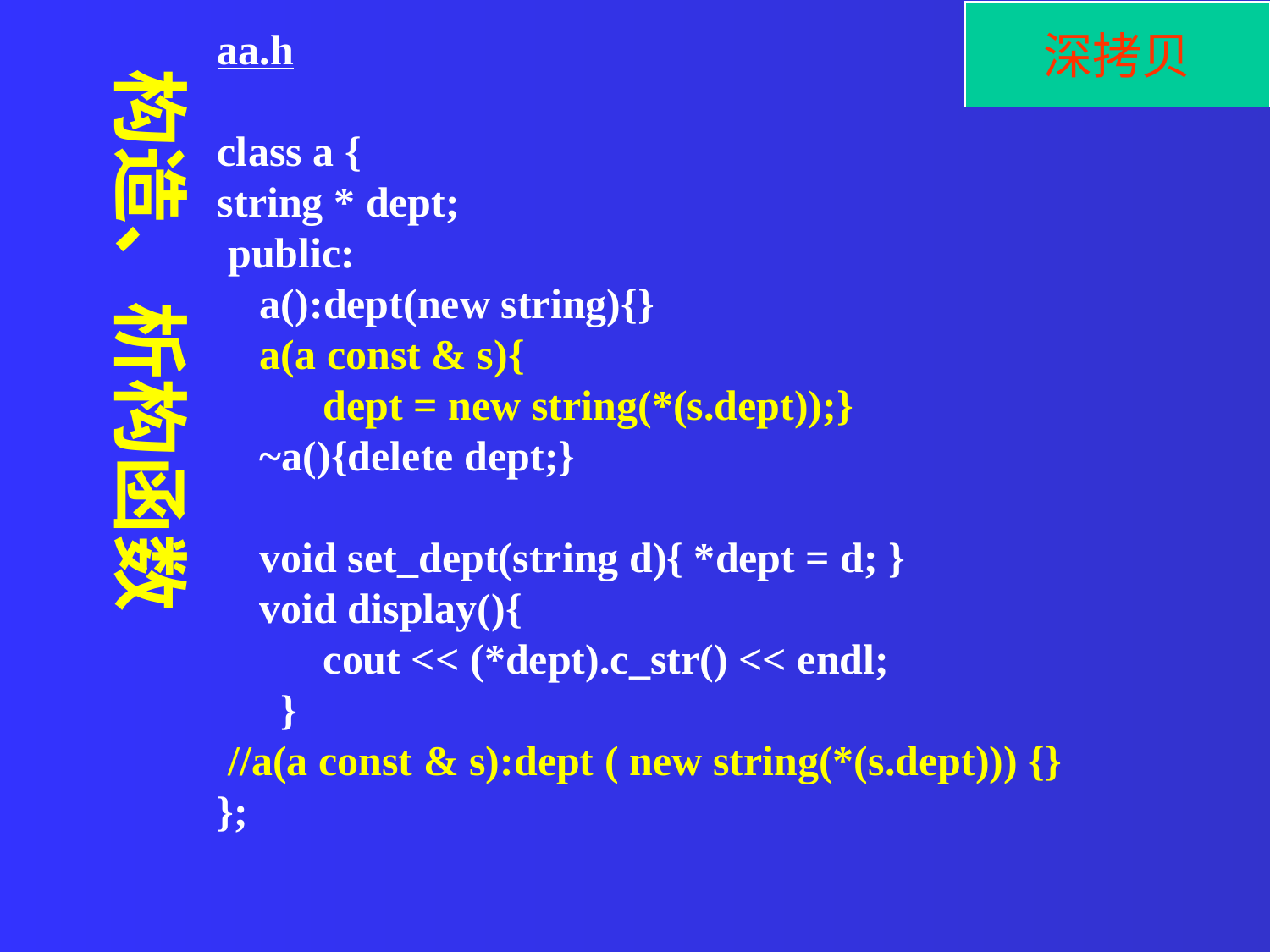

深拷贝
aa.h

class a {
string * dept;
 public:
    a():dept(new string){}
    a(a const & s){
          dept = new string(*(s.dept));}
    ~a(){delete dept;}

    void set_dept(string d){ *dept = d; }
    void display(){
          cout << (*dept).c_str() << endl;
      }
 //a(a const & s):dept ( new string(*(s.dept))) {}
};
构造、析构函数